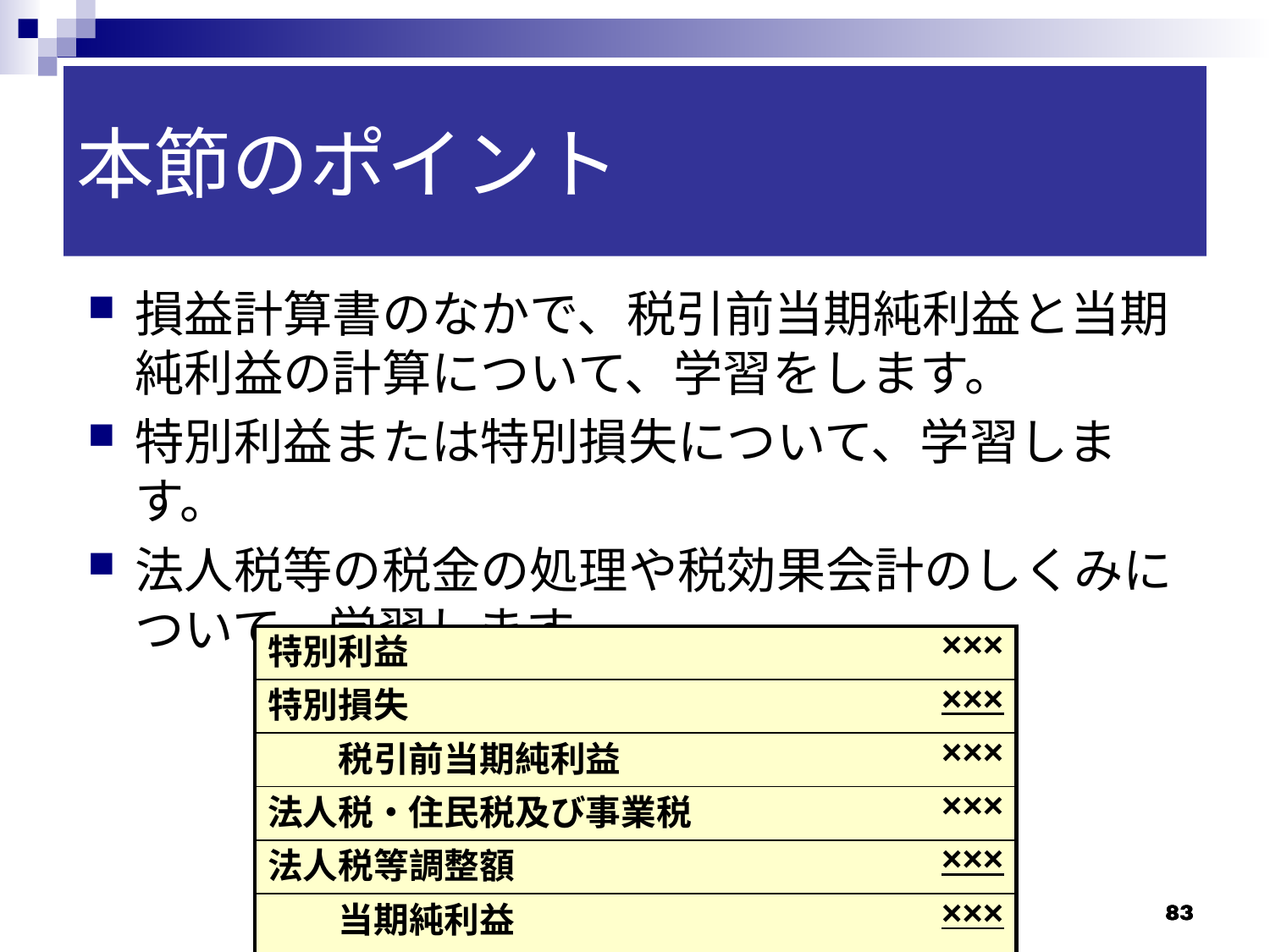

本節のポイント
損益計算書のなかで、税引前当期純利益と当期純利益の計算について、学習をします。
特別利益または特別損失について、学習します。
法人税等の税金の処理や税効果会計のしくみについて、学習します。

| 特別利益 | ××× |
| --- | --- |
| 特別損失 | ××× |
| 税引前当期純利益 | ××× |
| 法人税・住民税及び事業税 | ××× |
| 法人税等調整額 | ××× |
| 当期純利益 | ××× |
83
83
83